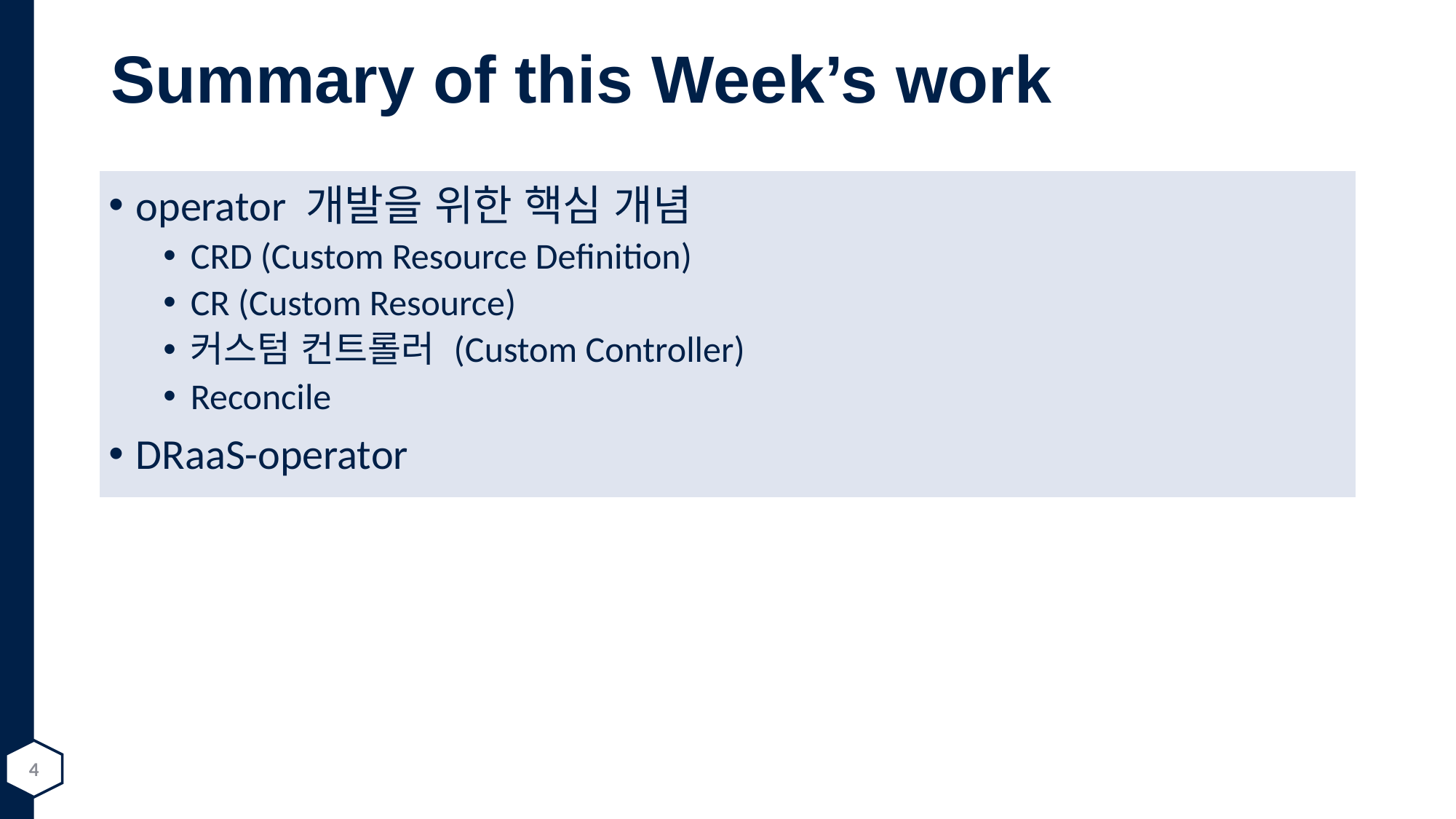

# Summary of this Week’s work
operator 개발을 위한 핵심 개념
CRD (Custom Resource Definition)
CR (Custom Resource)
커스텀 컨트롤러 (Custom Controller)
Reconcile
DRaaS-operator
4